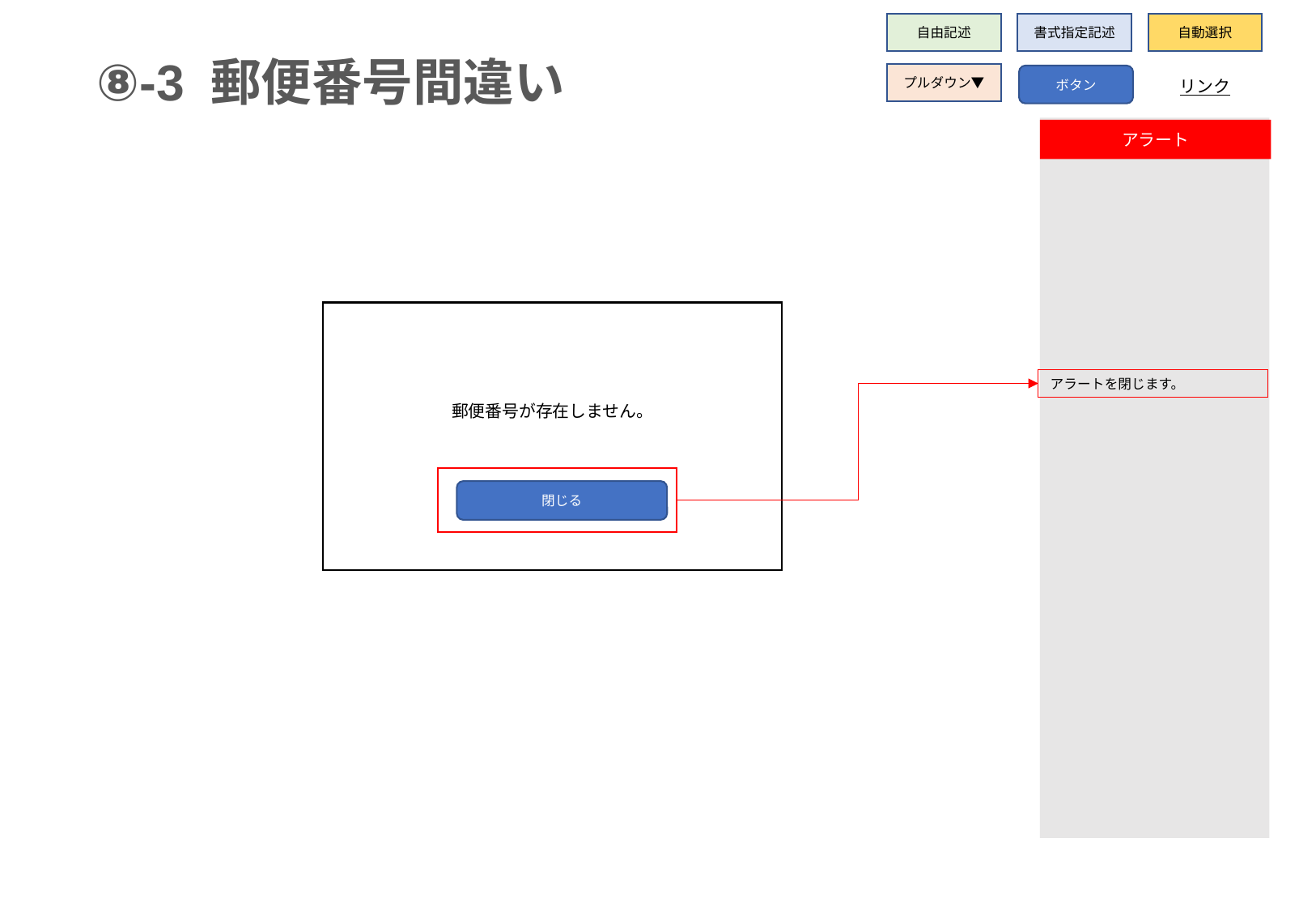

自由記述
書式指定記述
自動選択
⑧-3 郵便番号間違い
プルダウン▼
ボタン
リンク

アラート

アラートを閉じます。
郵便番号が存在しません。

閉じる